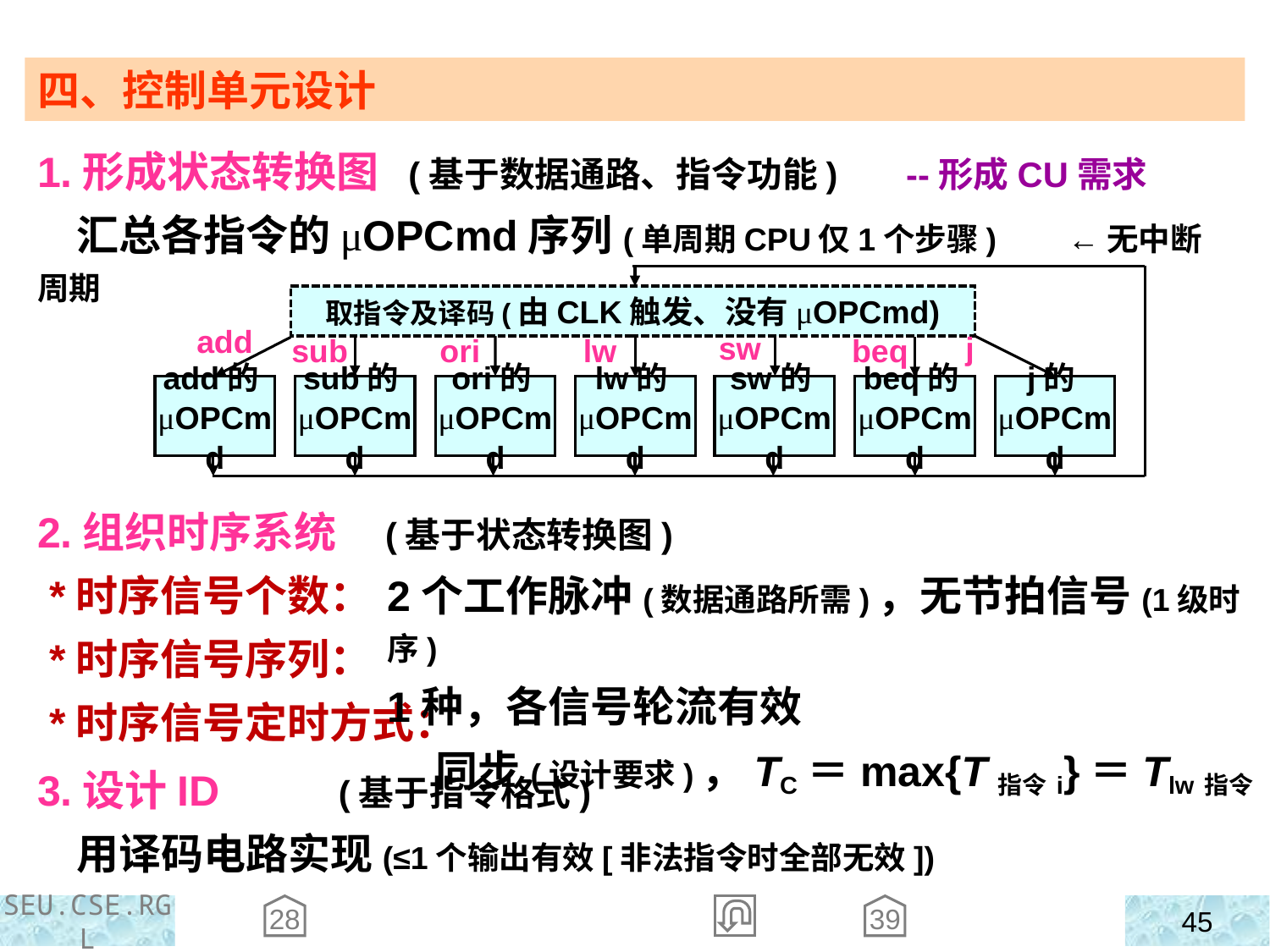

四、控制单元设计
1.形成状态转换图  (基于数据通路、指令功能)       --形成CU需求
   汇总各指令的μOPCmd序列(单周期CPU仅1个步骤)      ←无中断周期
取指令及译码(由CLK触发、没有μOPCmd)
add
sw
j
sub
ori
lw
beq
add的μOPCmd
sub的μOPCmd
ori的μOPCmd
lw的μOPCmd
sw的μOPCmd
beq的μOPCmd
j的μOPCmd
2.组织时序系统    (基于状态转换图)
 *时序信号个数：
 *时序信号序列：
 *时序信号定时方式：
2个工作脉冲(数据通路所需)，无节拍信号(1级时序)
1种，各信号轮流有效
    同步(设计要求)，TC＝max{T指令i}＝Tlw指令
3.设计ID          (基于指令格式)
   用译码电路实现(≤1个输出有效[非法指令时全部无效])

28
39
SEU.CSE.RGL
45